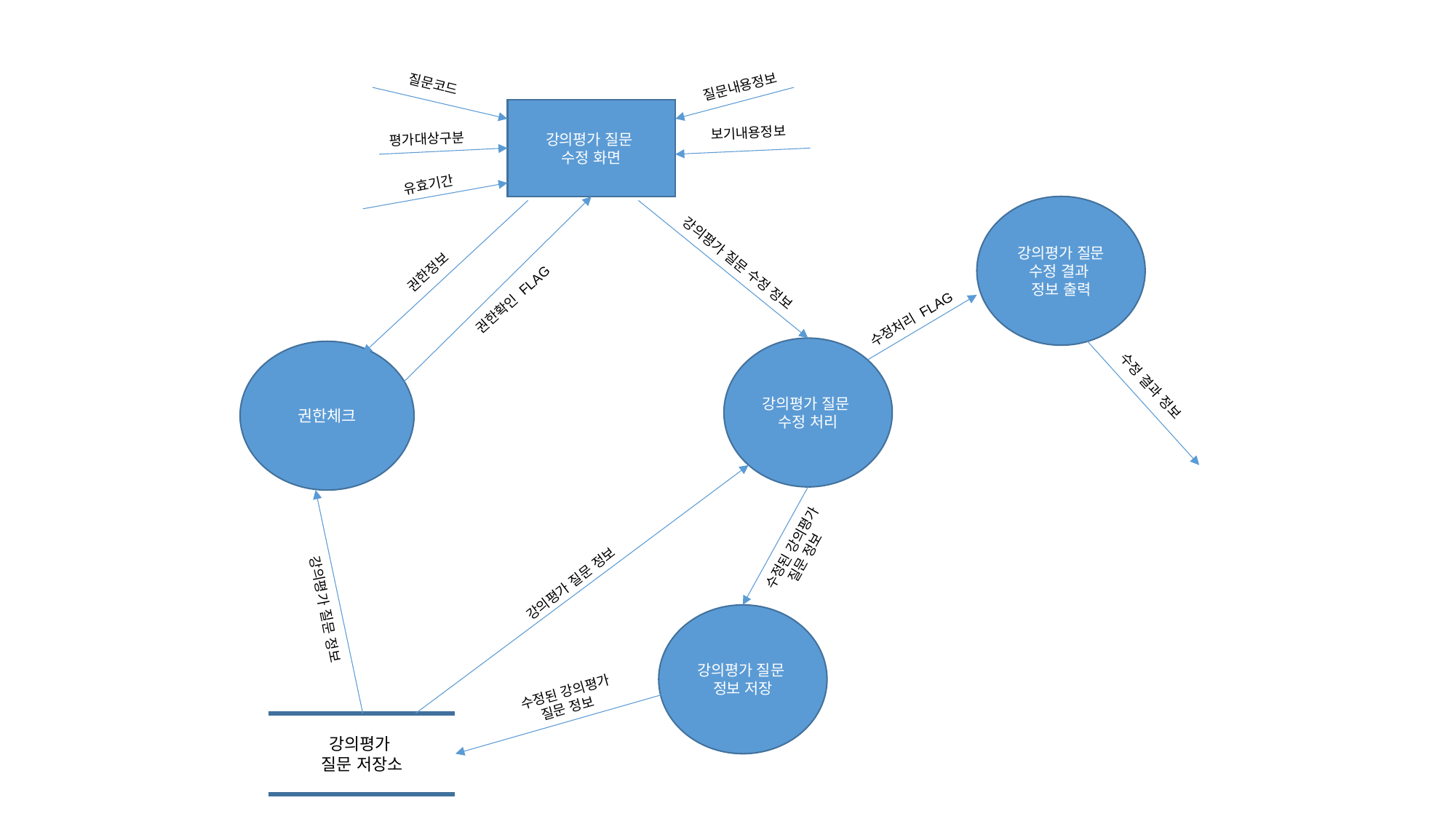

질문내용정보
질문코드
강의평가 질문
수정 화면
보기내용정보
평가대상구분
유효기간
강의평가 질문 수정 결과
정보 출력
권한정보
강의평가 질문 수정 정보
권한확인 FLAG
수정처리 FLAG
강의평가 질문
수정 처리
권한체크
수정 결과 정보
수정된 강의평가 질문 정보
강의평가 질문 정보
강의평가 질문 정보
강의평가 질문
정보 저장
수정된 강의평가 질문 정보
강의평가
질문 저장소